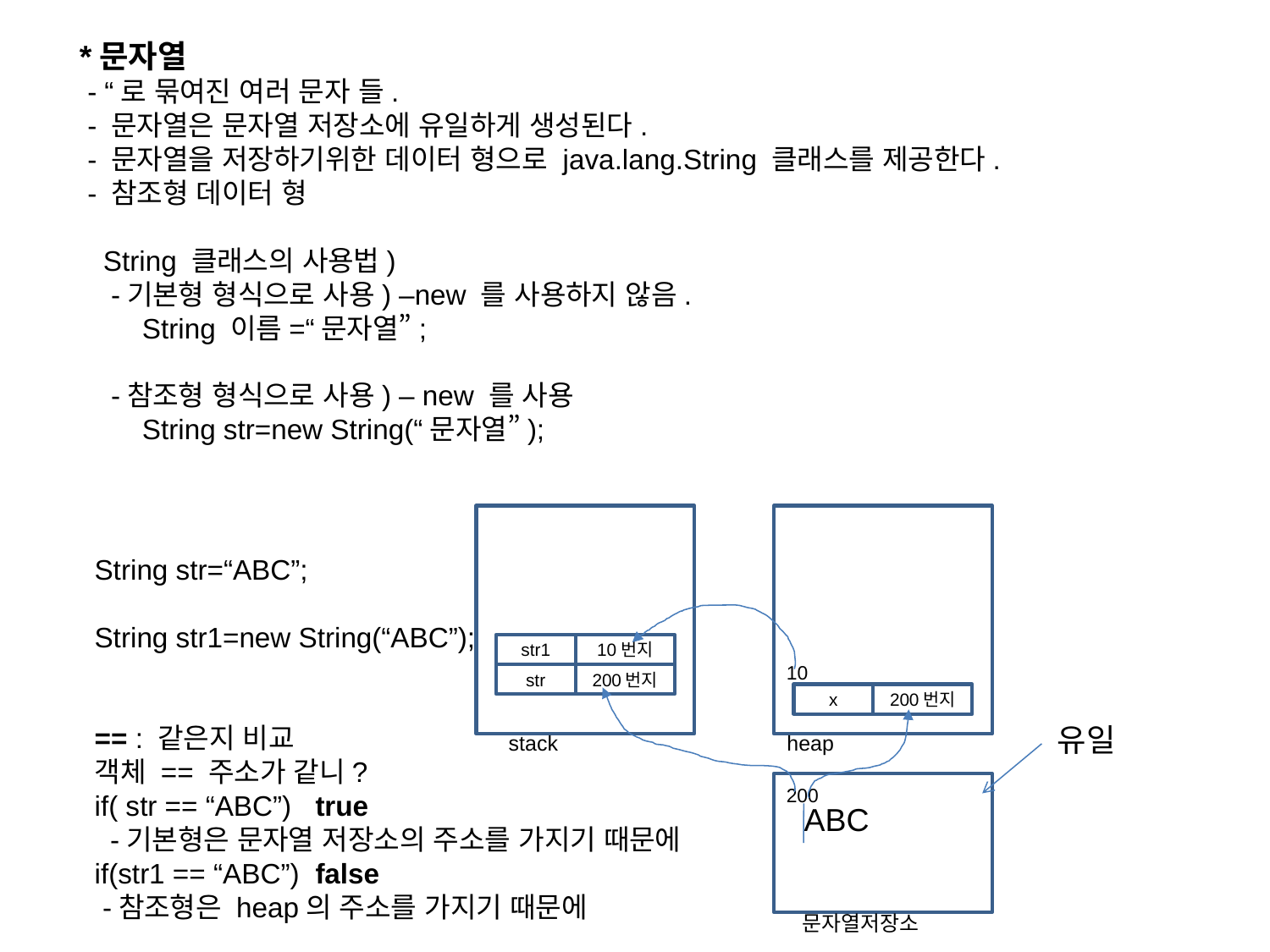

*문자열
 - “로 묶여진 여러 문자 들.
 - 문자열은 문자열 저장소에 유일하게 생성된다.
 - 문자열을 저장하기위한 데이터 형으로 java.lang.String 클래스를 제공한다.
 - 참조형 데이터 형

   String 클래스의 사용법)
    -기본형 형식으로 사용) –new 를 사용하지 않음.
        String 이름=“문자열”;

    -참조형 형식으로 사용) – new 를 사용
        String str=new String(“문자열”);

String str=“ABC”;

String str1=new String(“ABC”);

== : 같은지 비교
객체 == 주소가 같니?
if( str == “ABC”)   true
  -기본형은 문자열 저장소의 주소를 가지기 때문에
if(str1 == “ABC”)  false
 -참조형은 heap의 주소를 가지기 때문에

str1
10번지
10
str
200번지
x
200번지

유일
stack
heap

200
ABC
문자열저장소